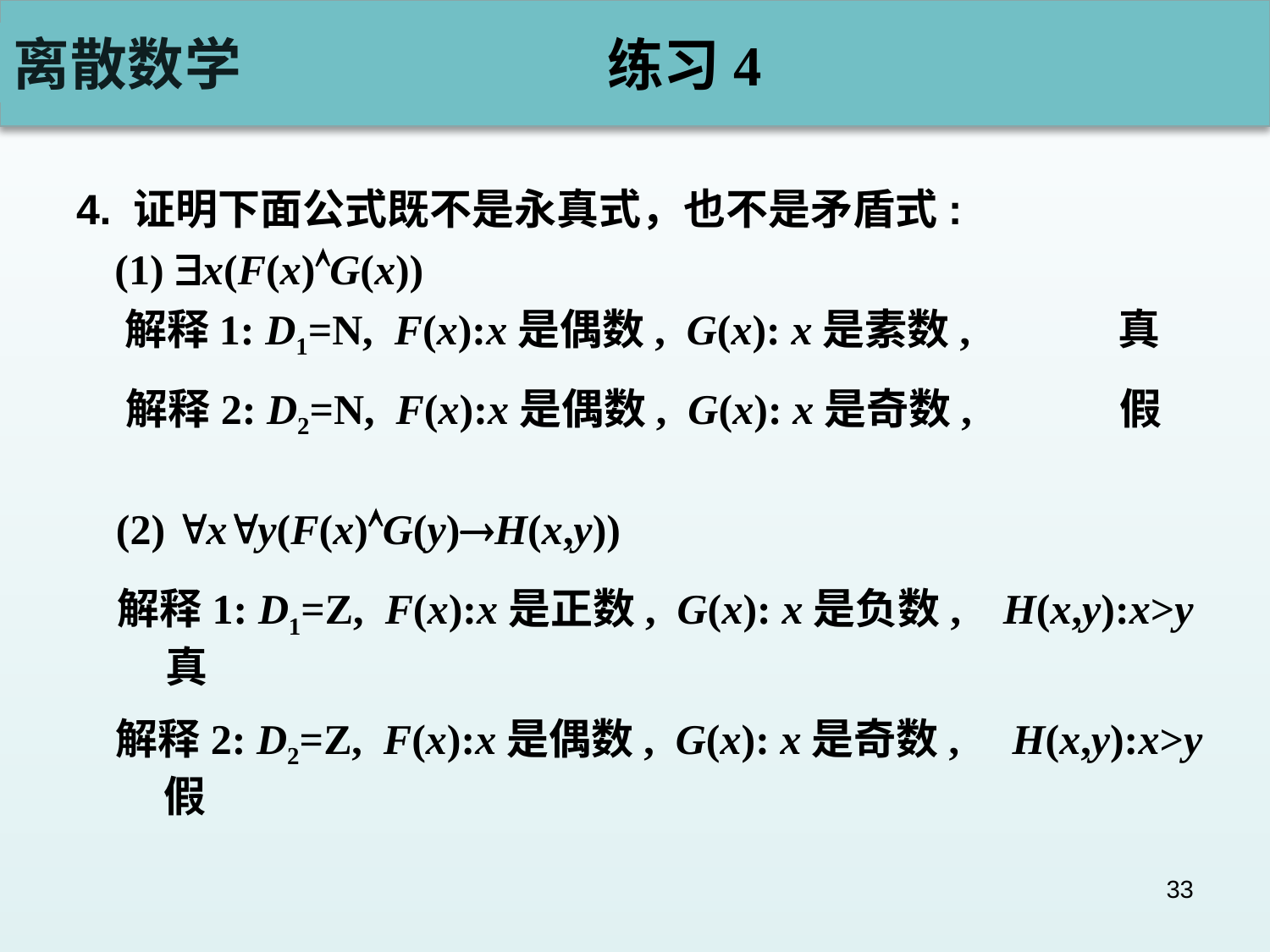

# 练习4
4. 证明下面公式既不是永真式，也不是矛盾式:
(1) ∃x(F(x)∧G(x))
解释1: D1=N,  F(x):x是偶数,  G(x): x是素数,             真
解释2: D2=N,  F(x):x是偶数,  G(x): x是奇数,             假
(2) ∀x∀y(F(x)∧G(y)→H(x,y))
解释1: D1=Z,  F(x):x是正数,  G(x): x是负数,    H(x,y):x>y   真
解释2: D2=Z,  F(x):x是偶数,  G(x): x是奇数,     H(x,y):x>y    假
33